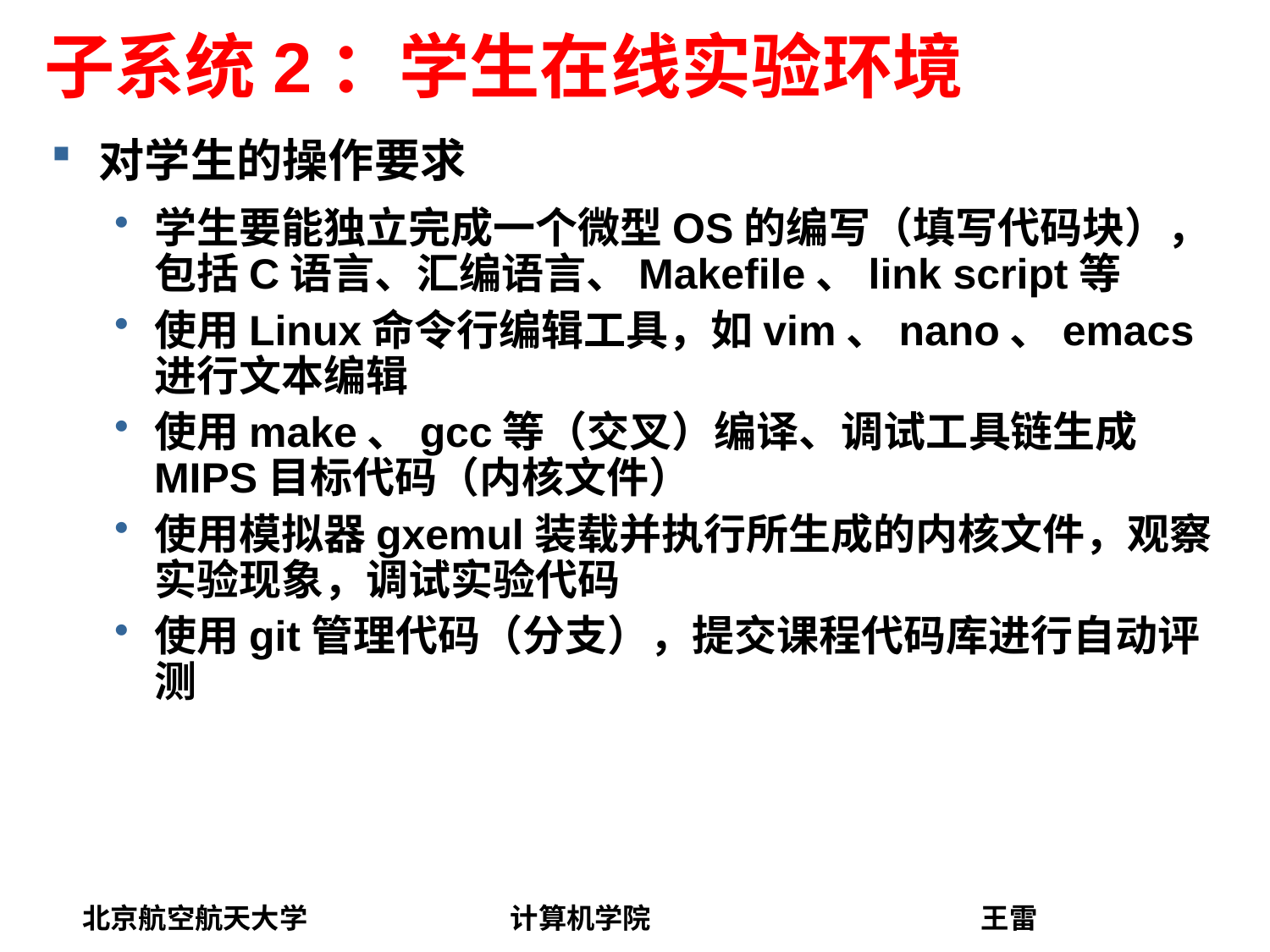

# 子系统2：学生在线实验环境
对学生的操作要求
学生要能独立完成一个微型OS的编写（填写代码块），包括C语言、汇编语言、Makefile、link script等
使用Linux命令行编辑工具，如vim、nano、emacs进行文本编辑
使用make、gcc等（交叉）编译、调试工具链生成MIPS目标代码（内核文件）
使用模拟器gxemul装载并执行所生成的内核文件，观察实验现象，调试实验代码
使用git管理代码（分支），提交课程代码库进行自动评测
24